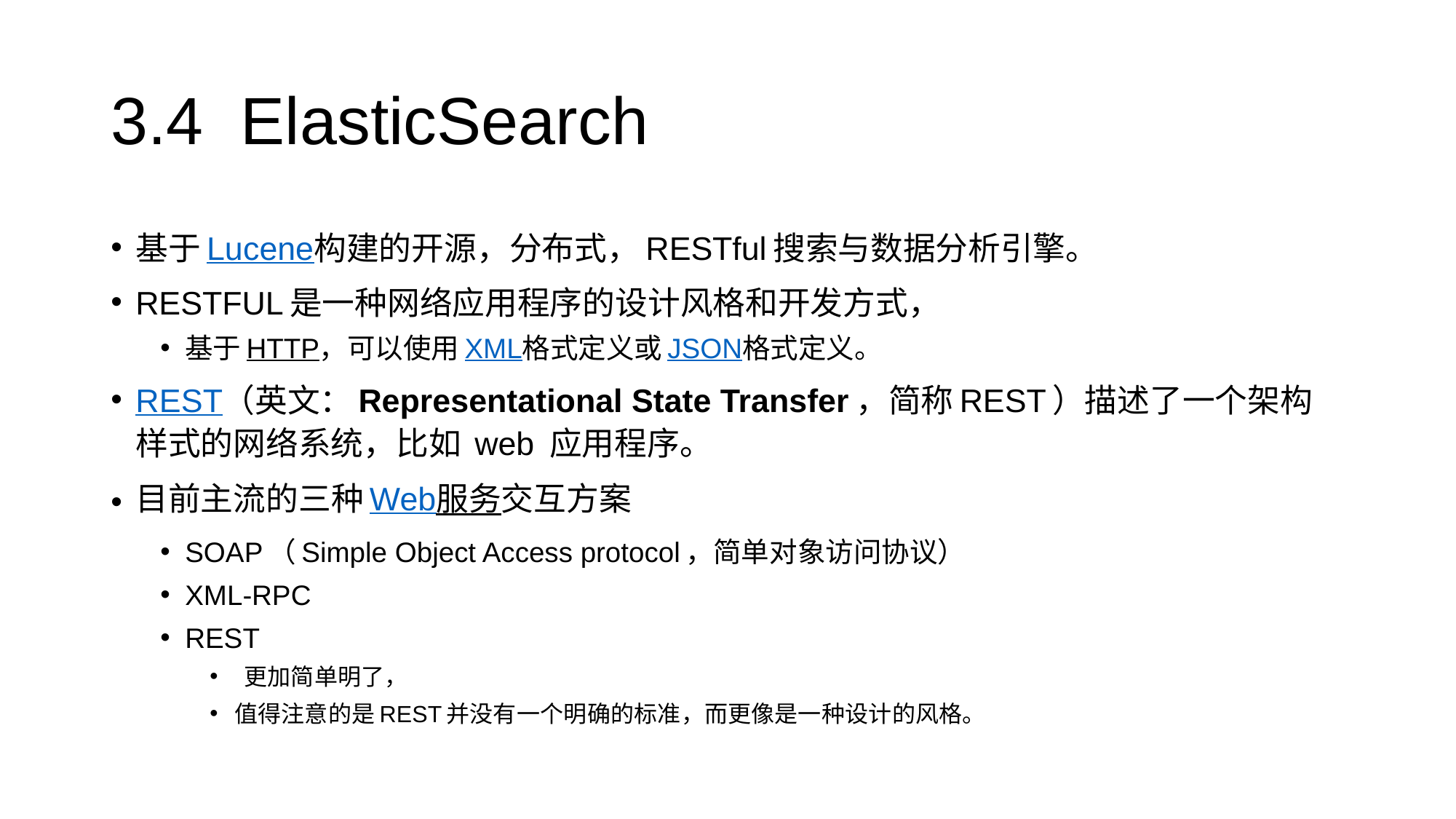

# 3.4  ElasticSearch
基于Lucene构建的开源，分布式，RESTful搜索与数据分析引擎。
RESTFUL是一种网络应用程序的设计风格和开发方式，
基于HTTP，可以使用XML格式定义或JSON格式定义。
REST（英文：Representational State Transfer，简称REST）描述了一个架构样式的网络系统，比如 web 应用程序。
目前主流的三种Web服务交互方案
SOAP（Simple Object Access protocol，简单对象访问协议）
XML-RPC
REST
 更加简单明了，
值得注意的是REST并没有一个明确的标准，而更像是一种设计的风格。